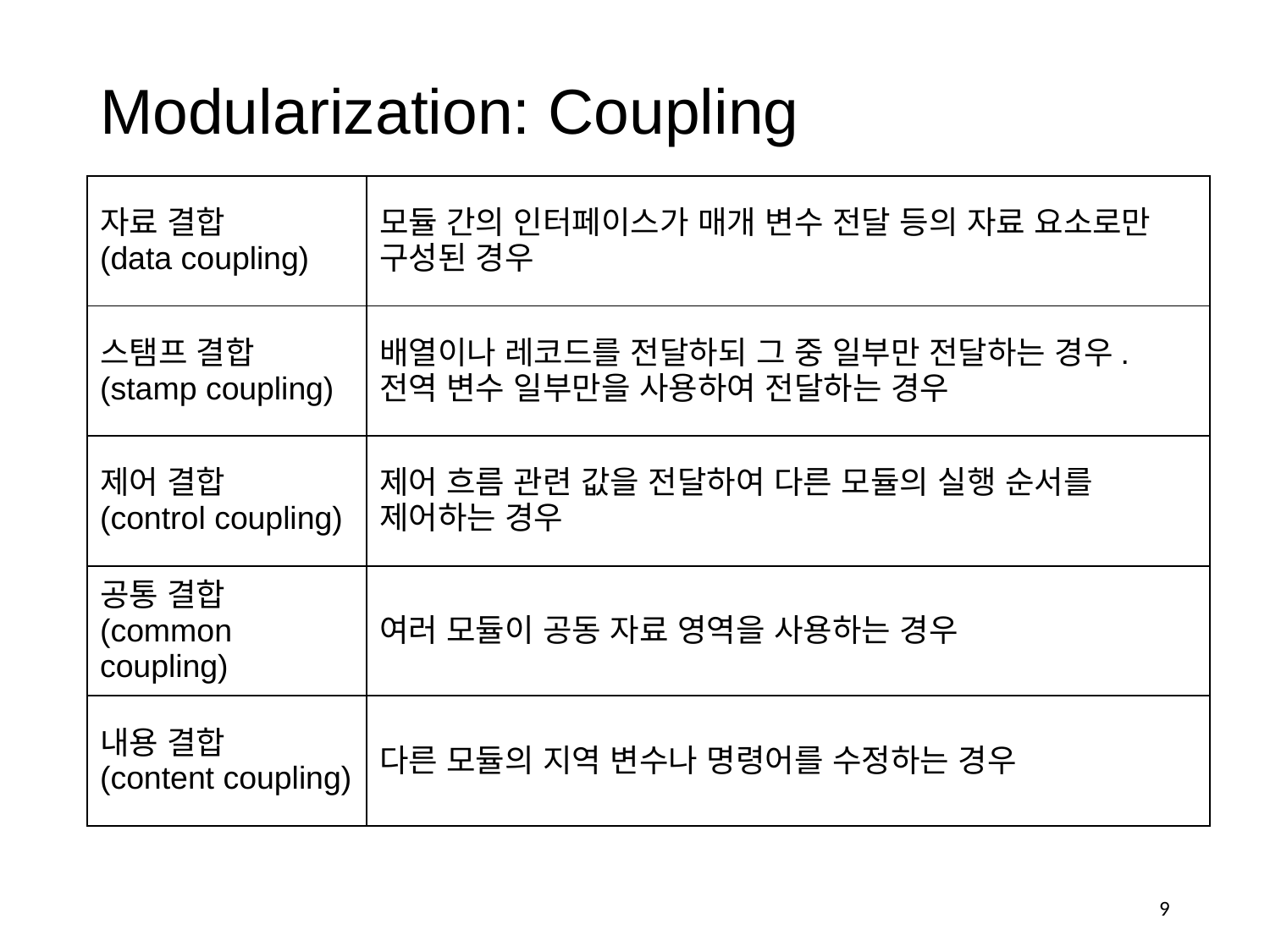

# Modularization: Coupling
| 자료 결합 (data coupling) | 모듈 간의 인터페이스가 매개 변수 전달 등의 자료 요소로만 구성된 경우 |
| --- | --- |
| 스탬프 결합 (stamp coupling) | 배열이나 레코드를 전달하되 그 중 일부만 전달하는 경우. 전역 변수 일부만을 사용하여 전달하는 경우 |
| 제어 결합 (control coupling) | 제어 흐름 관련 값을 전달하여 다른 모듈의 실행 순서를 제어하는 경우 |
| 공통 결합 (common coupling) | 여러 모듈이 공동 자료 영역을 사용하는 경우 |
| 내용 결합 (content coupling) | 다른 모듈의 지역 변수나 명령어를 수정하는 경우 |
9